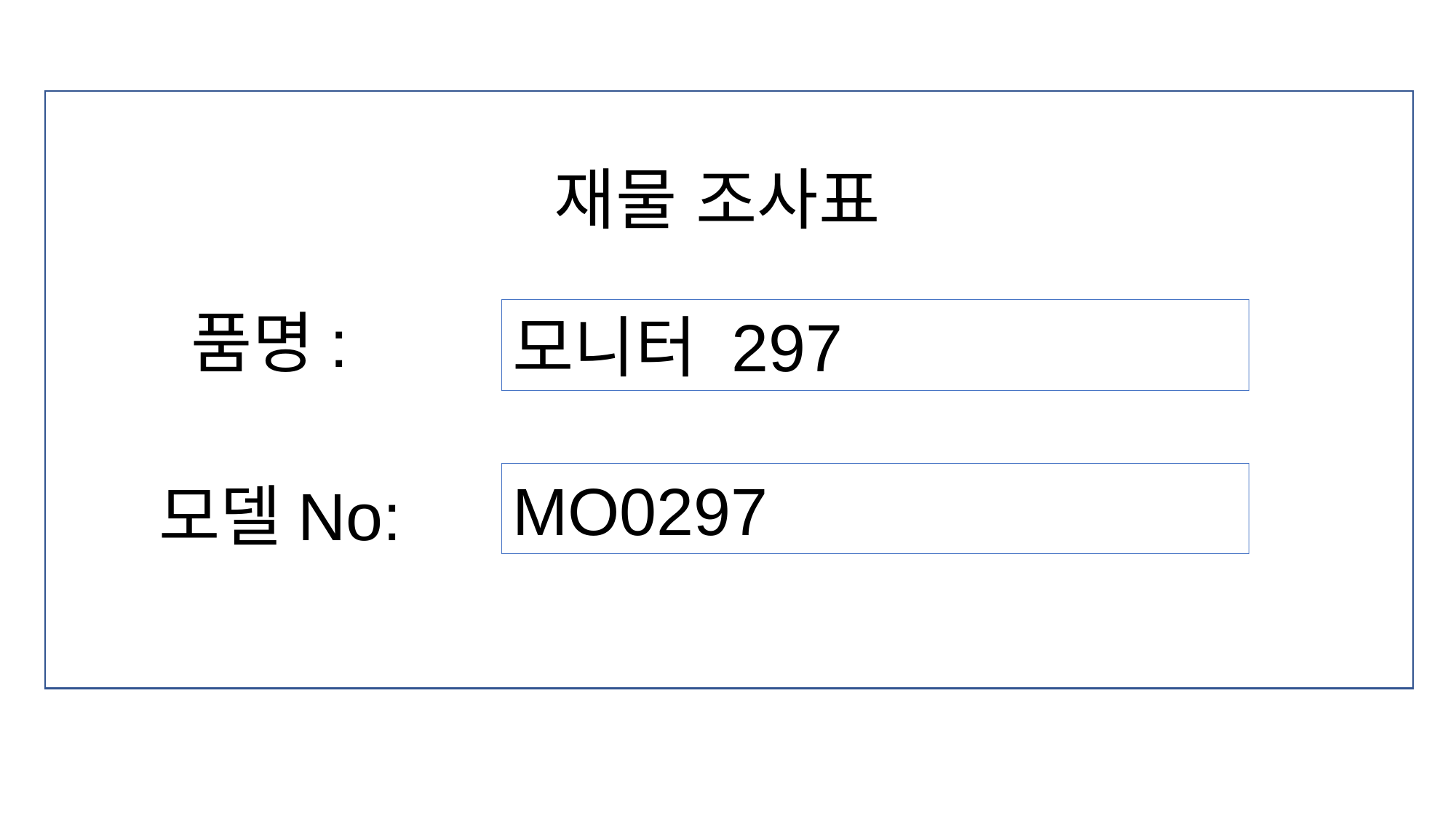

재물 조사표
품명:
모니터 297
MO0297
모델No: